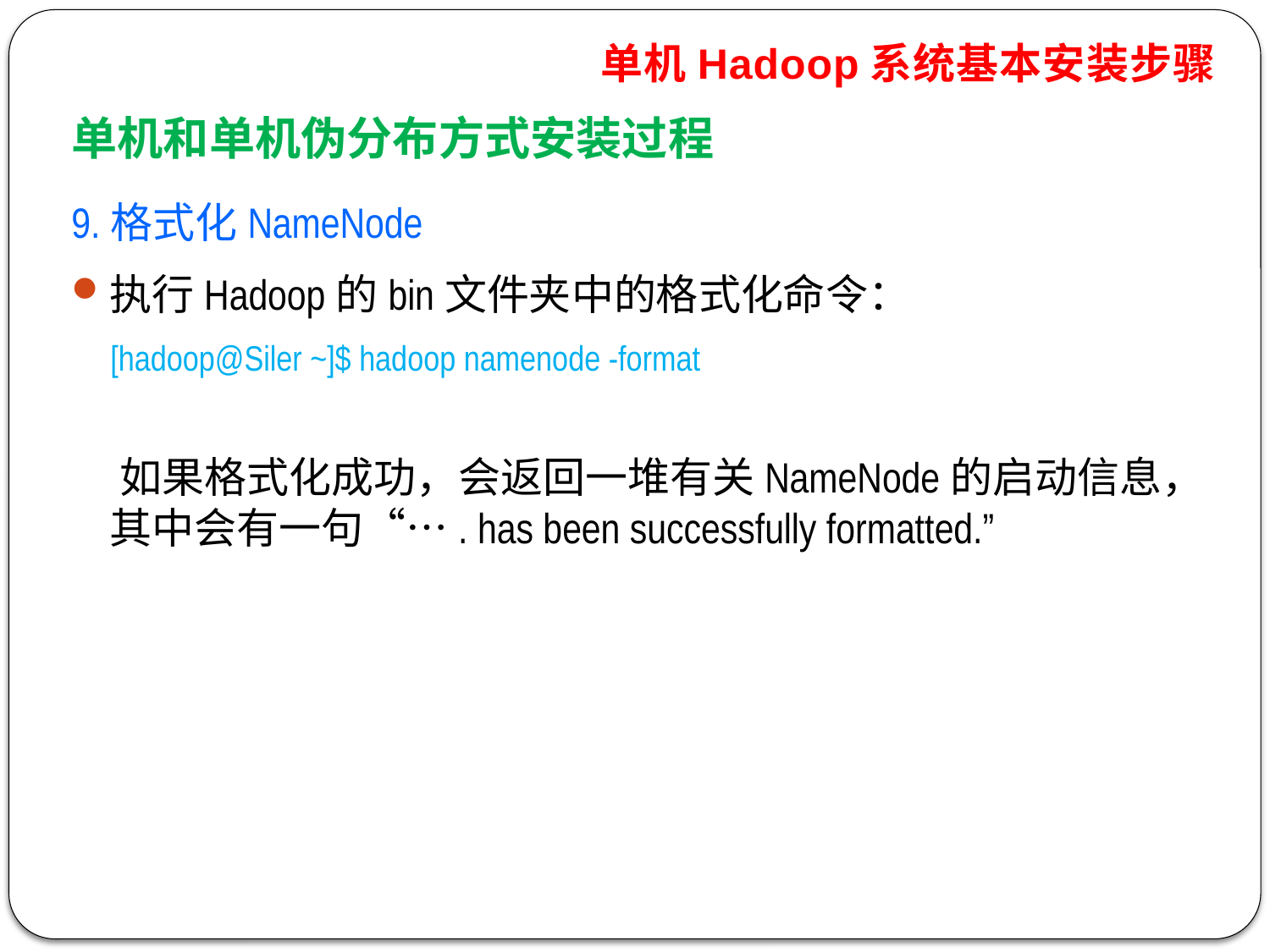

单机Hadoop系统基本安装步骤
单机和单机伪分布方式安装过程
9.格式化NameNode
执行Hadoop的bin文件夹中的格式化命令：
    [hadoop@Siler ~]$ hadoop namenode -format

    如果格式化成功，会返回一堆有关NameNode的启动信息，其中会有一句“…. has been successfully formatted.”